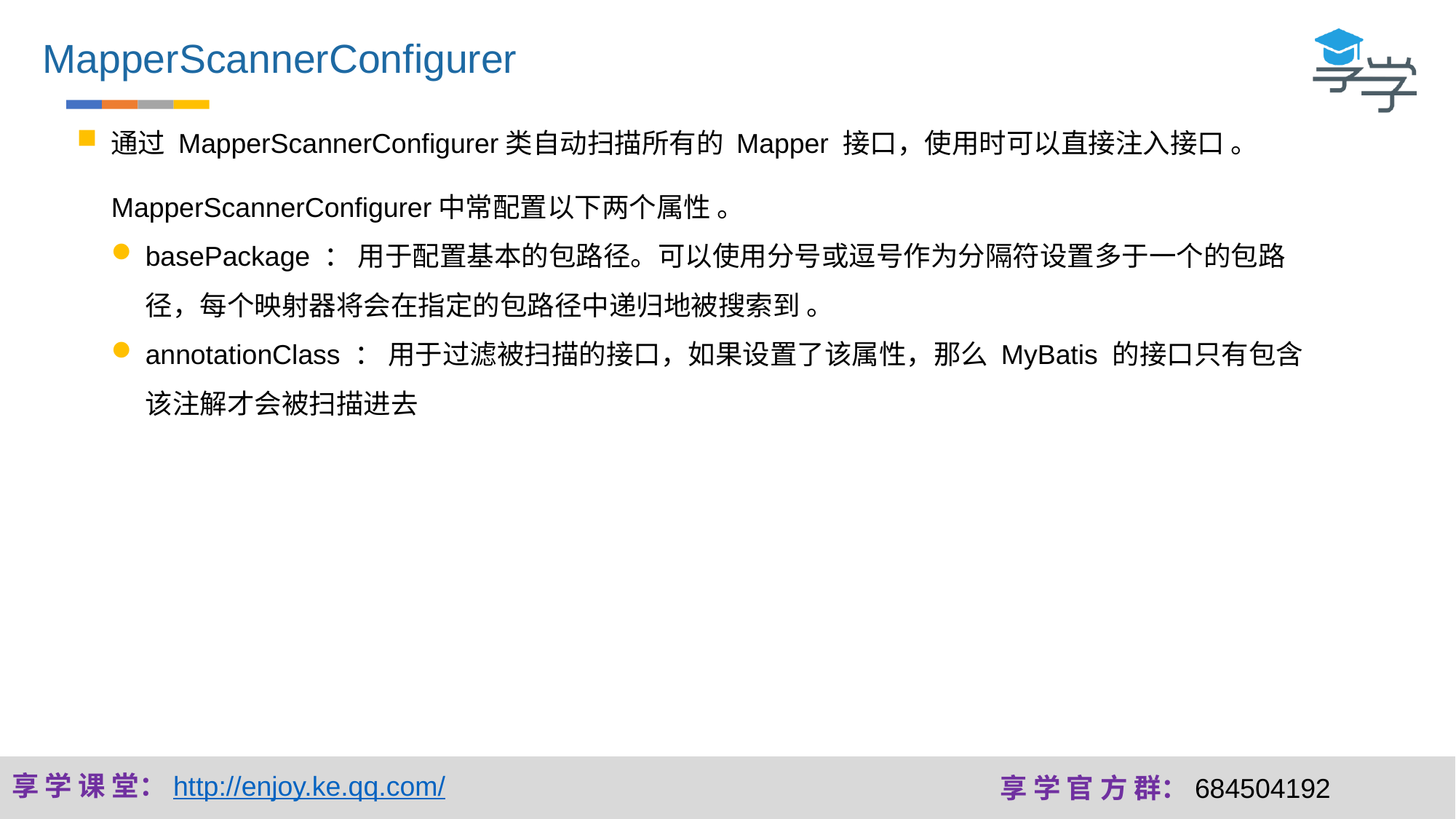

MapperScannerConfigurer

通过 MapperScannerConfigurer类自动扫描所有的 Mapper 接口，使用时可以直接注入接口 。
MapperScannerConfigurer中常配置以下两个属性 。
basePackage ： 用于配置基本的包路径。可以使用分号或逗号作为分隔符设置多于一个的包路径，每个映射器将会在指定的包路径中递归地被搜索到 。
annotationClass ： 用于过滤被扫描的接口，如果设置了该属性，那么 MyBatis 的接口只有包含该注解才会被扫描进去